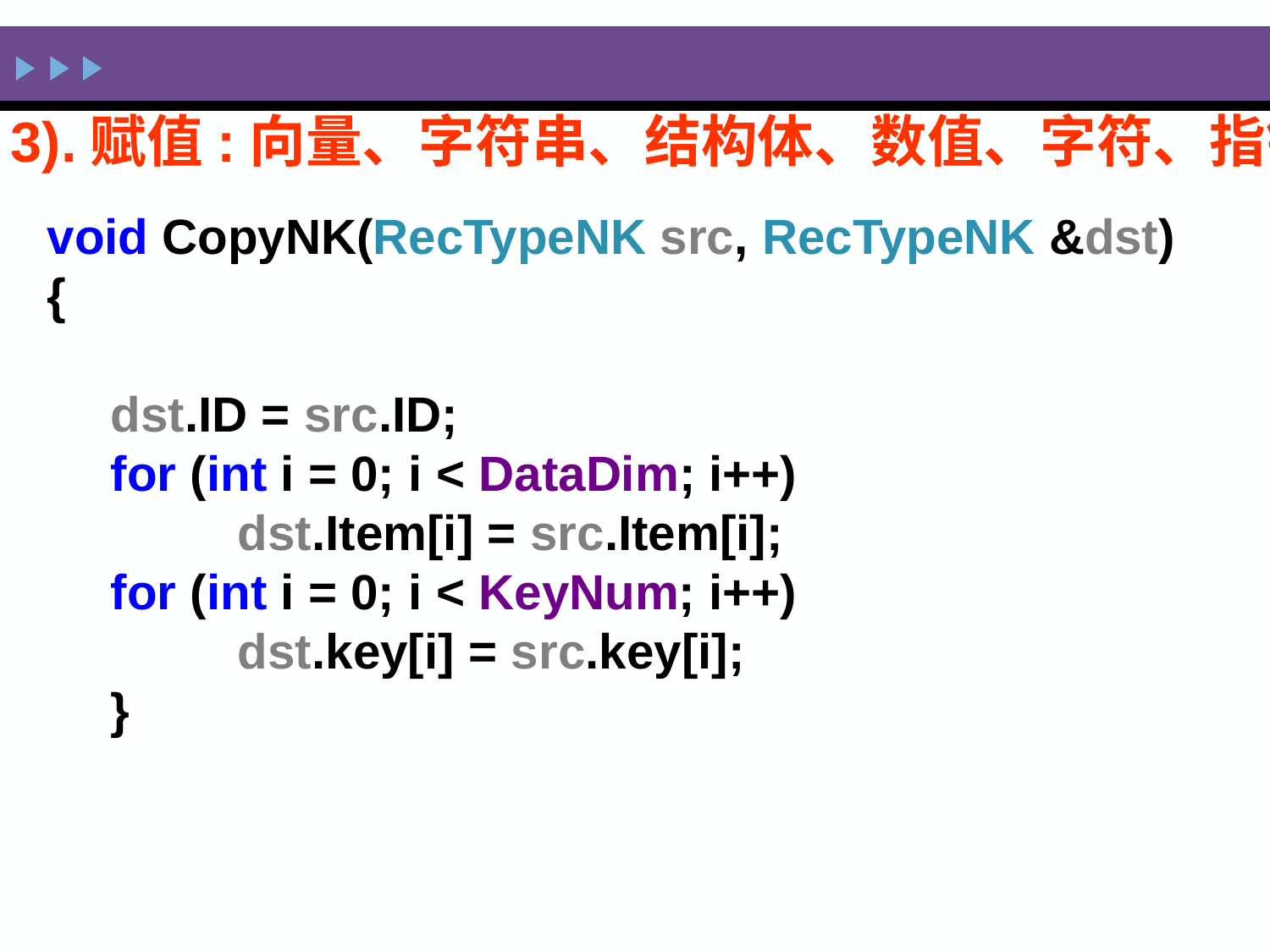

3).赋值:向量、字符串、结构体、数值、字符、指针
void CopyNK(RecTypeNK src, RecTypeNK &dst)
{

dst.ID = src.ID;
for (int i = 0; i < DataDim; i++)
	dst.Item[i] = src.Item[i];
for (int i = 0; i < KeyNum; i++)
	dst.key[i] = src.key[i];
}